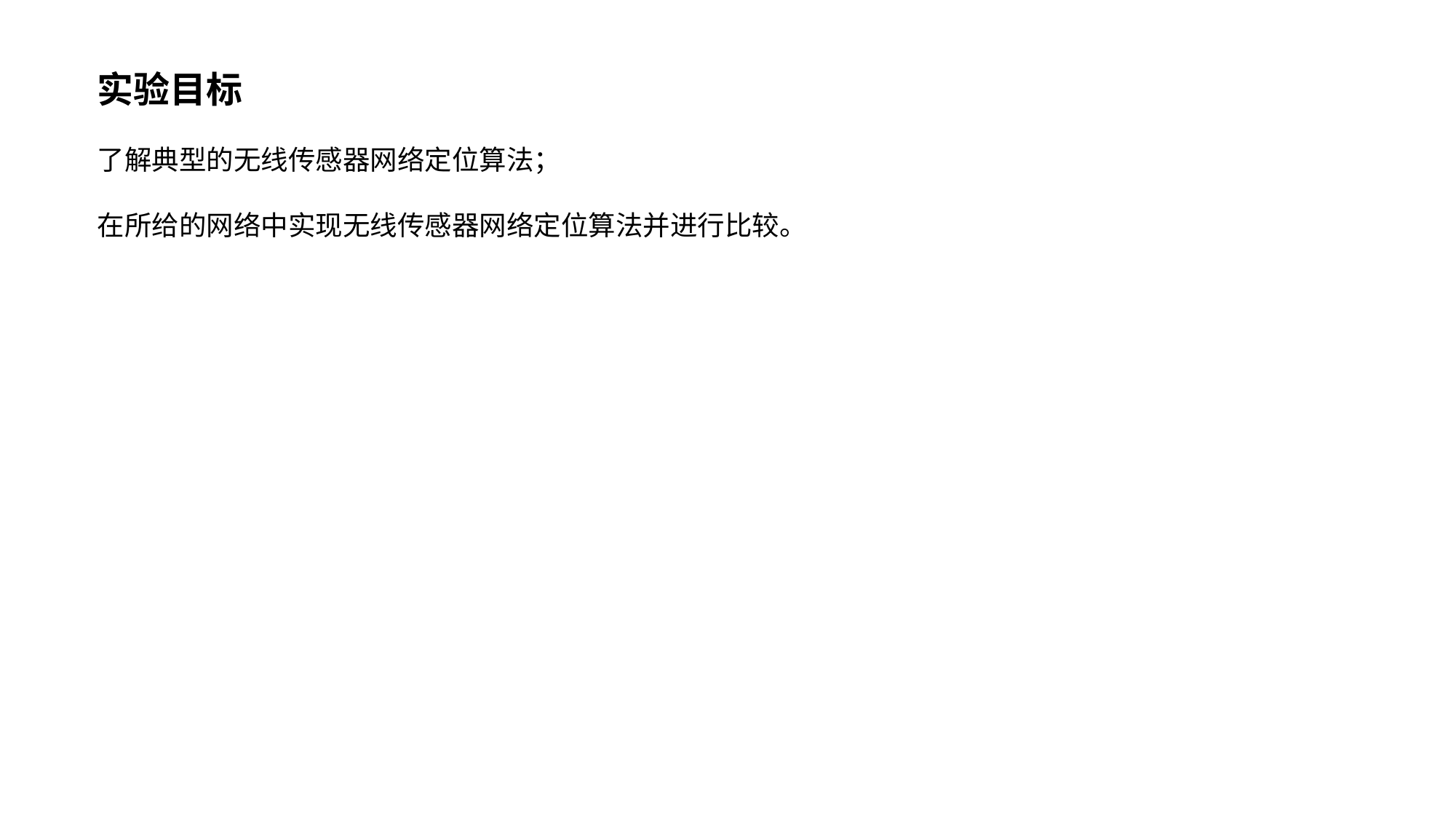

实验目标

了解典型的无线传感器网络定位算法；

在所给的网络中实现无线传感器网络定位算法并进行比较。